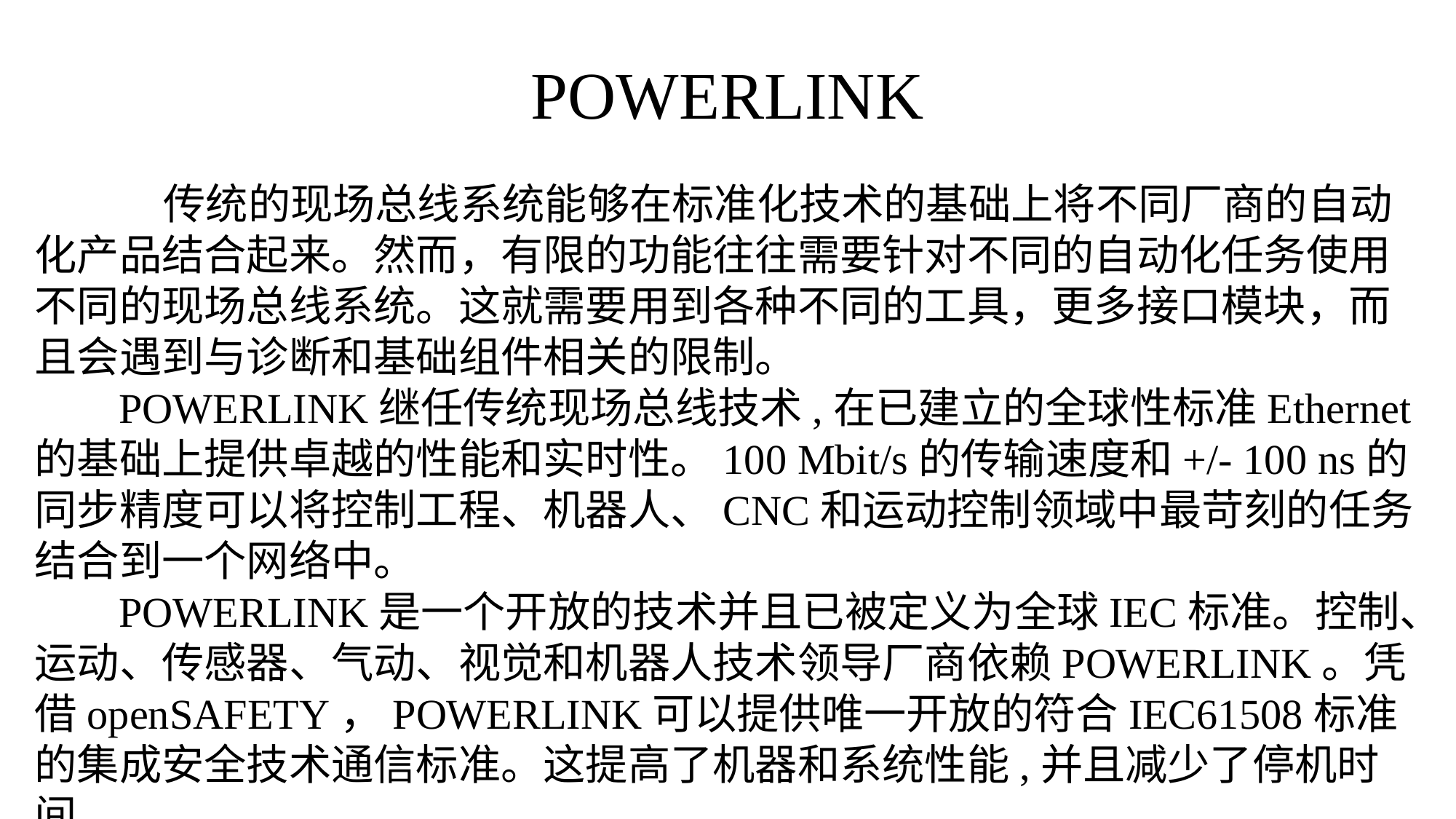

# POWERLINK
 	 传统的现场总线系统能够在标准化技术的基础上将不同厂商的自动化产品结合起来。然而，有限的功能往往需要针对不同的自动化任务使用不同的现场总线系统。这就需要用到各种不同的工具，更多接口模块，而且会遇到与诊断和基础组件相关的限制。
        POWERLINK继任传统现场总线技术,在已建立的全球性标准Ethernet的基础上提供卓越的性能和实时性。100 Mbit/s的传输速度和+/- 100 ns的同步精度可以将控制工程、机器人、CNC和运动控制领域中最苛刻的任务结合到一个网络中。
        POWERLINK是一个开放的技术并且已被定义为全球IEC标准。控制、运动、传感器、气动、视觉和机器人技术领导厂商依赖POWERLINK。凭借openSAFETY，POWERLINK可以提供唯一开放的符合IEC61508标准的集成安全技术通信标准。这提高了机器和系统性能,并且减少了停机时间。